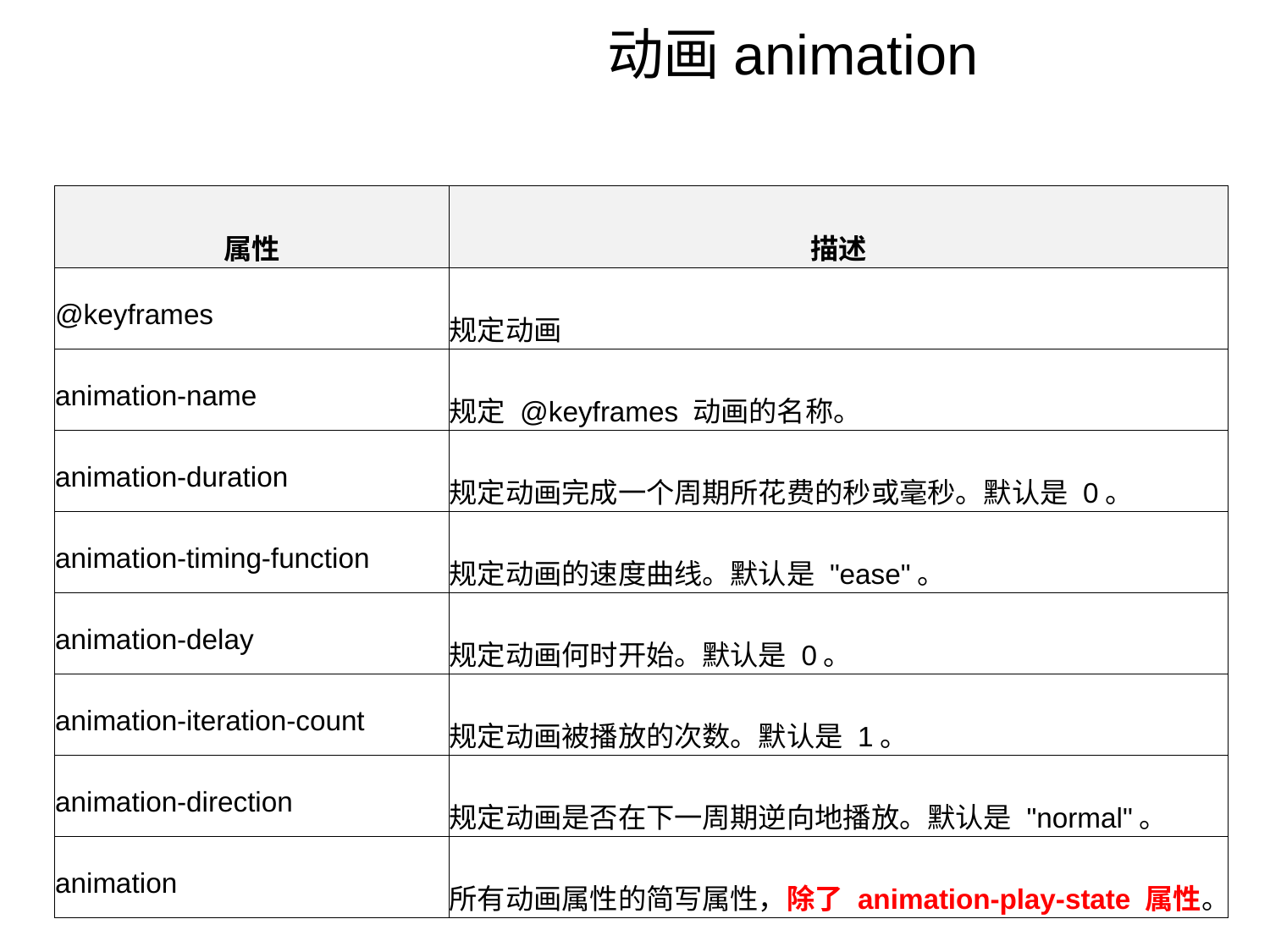

# 动画animation
| 属性 | 描述 |
| --- | --- |
| @keyframes | 规定动画 |
| animation-name | 规定 @keyframes 动画的名称。 |
| animation-duration | 规定动画完成一个周期所花费的秒或毫秒。默认是 0。 |
| animation-timing-function | 规定动画的速度曲线。默认是 "ease"。 |
| animation-delay | 规定动画何时开始。默认是 0。 |
| animation-iteration-count | 规定动画被播放的次数。默认是 1。 |
| animation-direction | 规定动画是否在下一周期逆向地播放。默认是 "normal"。 |
| animation | 所有动画属性的简写属性，除了 animation-play-state 属性。 |